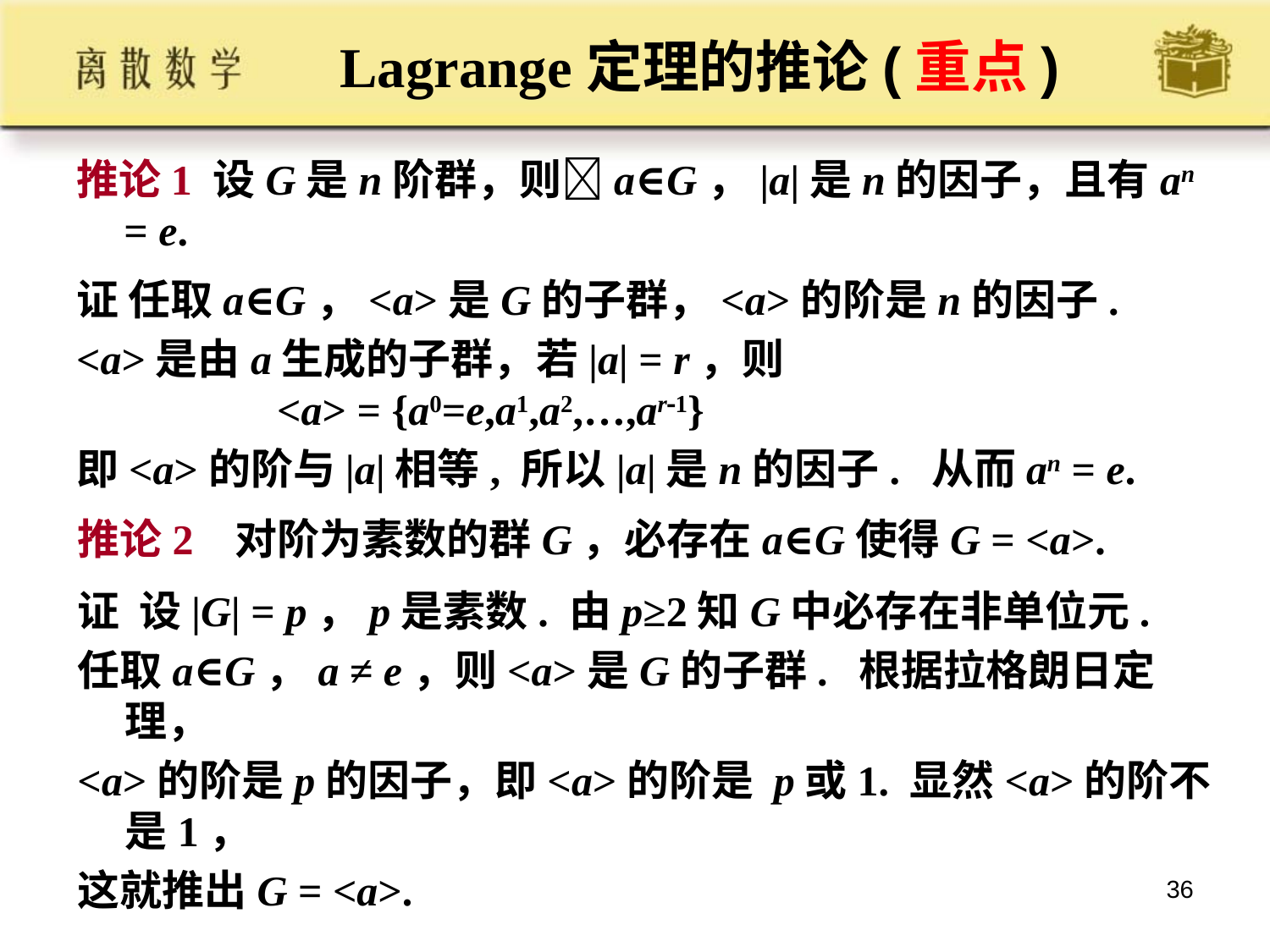

# Lagrange定理的推论(重点)
推论1 设G是n阶群，则∀a∈G，|a|是n的因子，且有an = e.
证 任取a∈G，<a>是G的子群，<a>的阶是n的因子.
<a>是由a生成的子群，若|a| = r，则
               <a> = {a0=e,a1,a2,…,ar−1}
即<a>的阶与|a|相等, 所以|a|是n的因子.  从而an = e.
推论2   对阶为素数的群G，必存在a∈G使得G = <a>.
证  设|G| = p，p是素数. 由p≥2知G中必存在非单位元.
任取a∈G，a ≠ e，则<a>是G的子群.  根据拉格朗日定理，
<a>的阶是p的因子，即<a>的阶是 p或1. 显然<a>的阶不是1，
这就推出G = <a>.
36